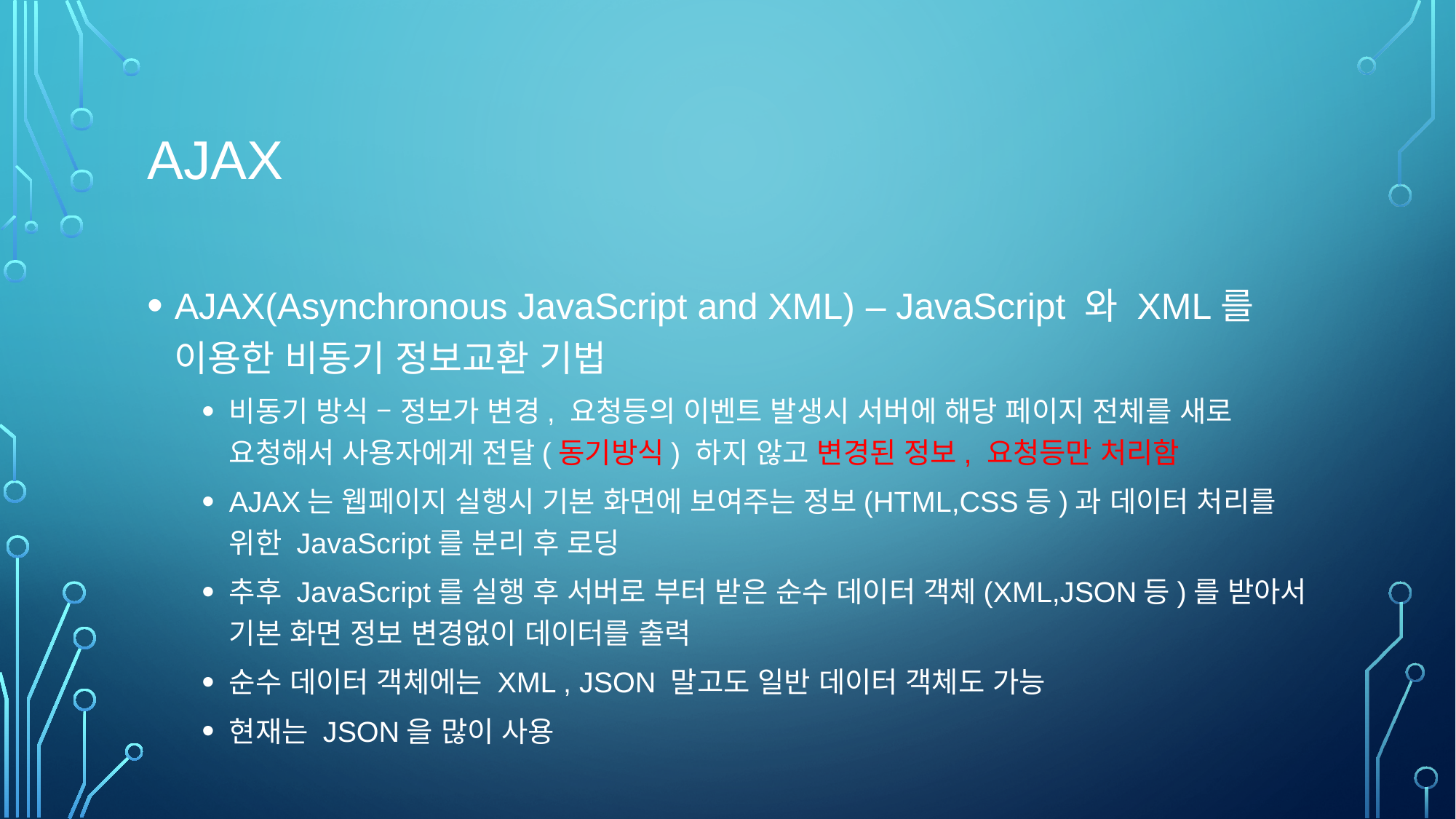

# Ajax
AJAX(Asynchronous JavaScript and XML) – JavaScript 와 XML를 이용한 비동기 정보교환 기법
비동기 방식 – 정보가 변경, 요청등의 이벤트 발생시 서버에 해당 페이지 전체를 새로 요청해서 사용자에게 전달(동기방식) 하지 않고 변경된 정보, 요청등만 처리함
AJAX는 웹페이지 실행시 기본 화면에 보여주는 정보(HTML,CSS등)과 데이터 처리를 위한 JavaScript를 분리 후 로딩
추후 JavaScript를 실행 후 서버로 부터 받은 순수 데이터 객체(XML,JSON등)를 받아서 기본 화면 정보 변경없이 데이터를 출력
순수 데이터 객체에는 XML , JSON 말고도 일반 데이터 객체도 가능
현재는 JSON을 많이 사용